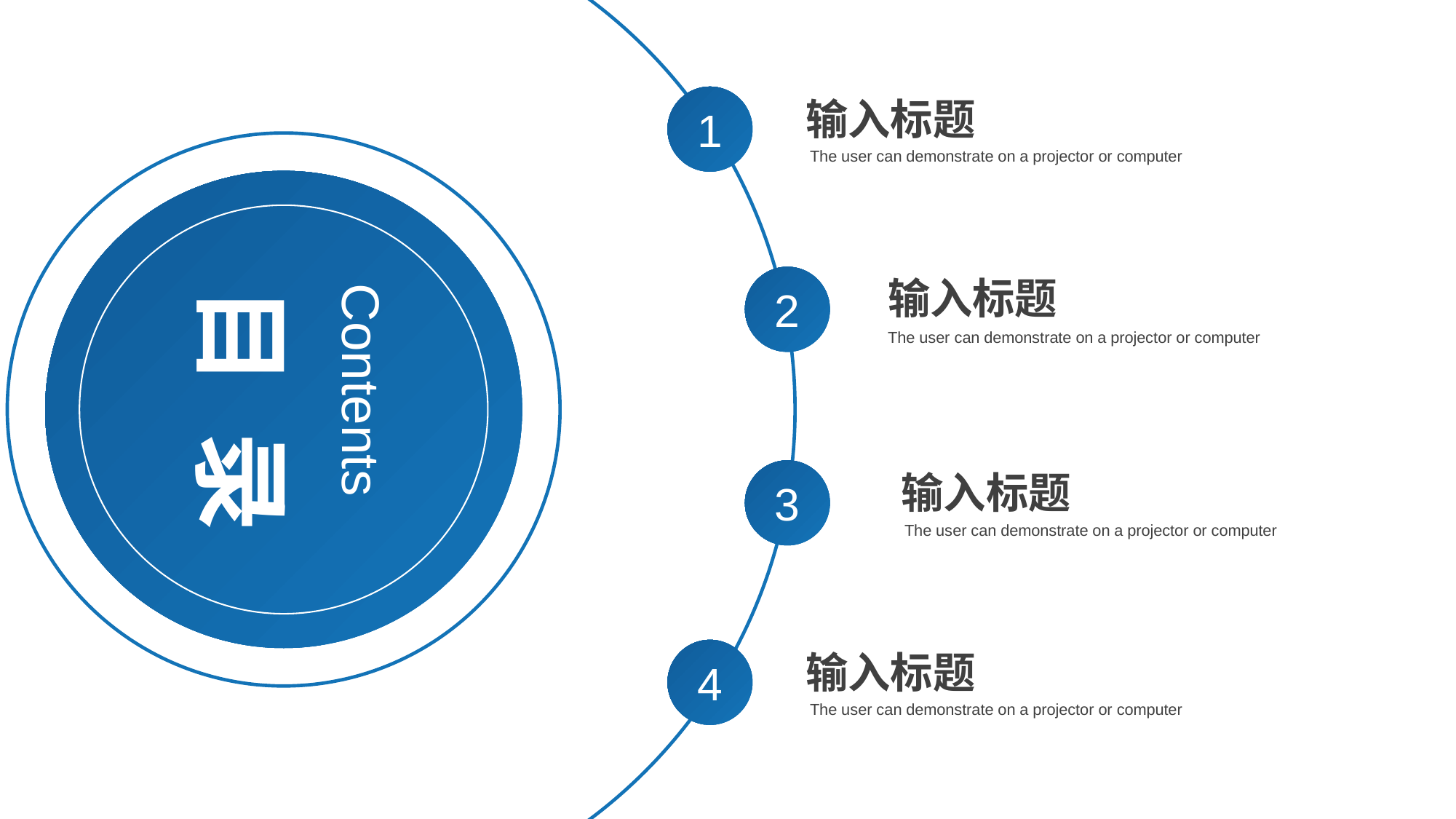

1
输入标题
The user can demonstrate on a projector or computer

输入标题
The user can demonstrate on a projector or computer
2
Contents
目  录
3
输入标题
The user can demonstrate on a projector or computer
4
输入标题
The user can demonstrate on a projector or computer